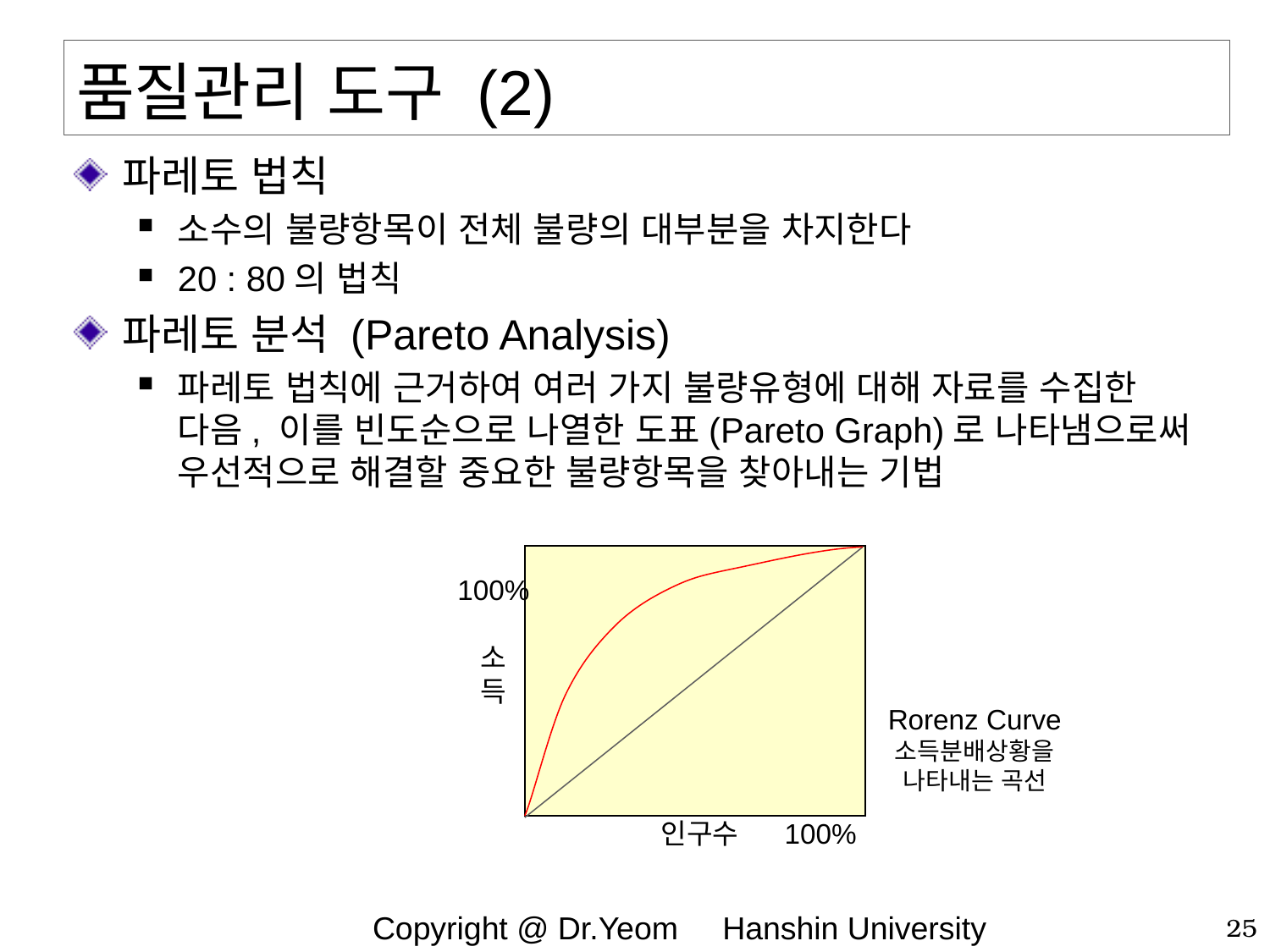

# 품질관리 도구 (2)
파레토 법칙
소수의 불량항목이 전체 불량의 대부분을 차지한다
20 : 80의 법칙
파레토 분석 (Pareto Analysis)
파레토 법칙에 근거하여 여러 가지 불량유형에 대해 자료를 수집한 다음, 이를 빈도순으로 나열한 도표(Pareto Graph)로 나타냄으로써 우선적으로 해결할 중요한 불량항목을 찾아내는 기법

100%

소
득
인구수     100%

Rorenz Curve
소득분배상황을
나타내는 곡선
25